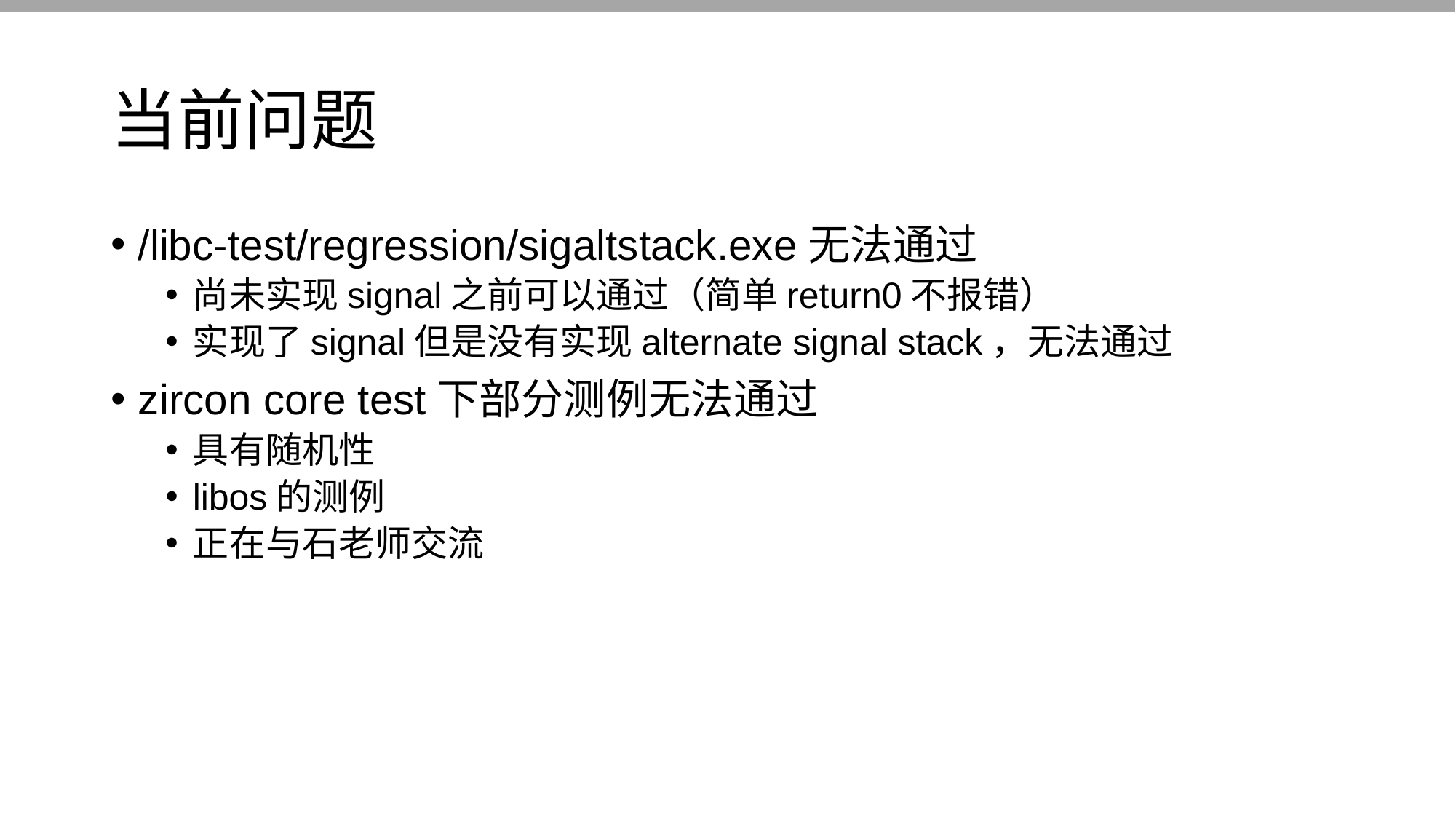

# 当前问题
/libc-test/regression/sigaltstack.exe无法通过
尚未实现signal之前可以通过（简单return0不报错）
实现了signal但是没有实现alternate signal stack，无法通过
zircon core test下部分测例无法通过
具有随机性
libos的测例
正在与石老师交流
3